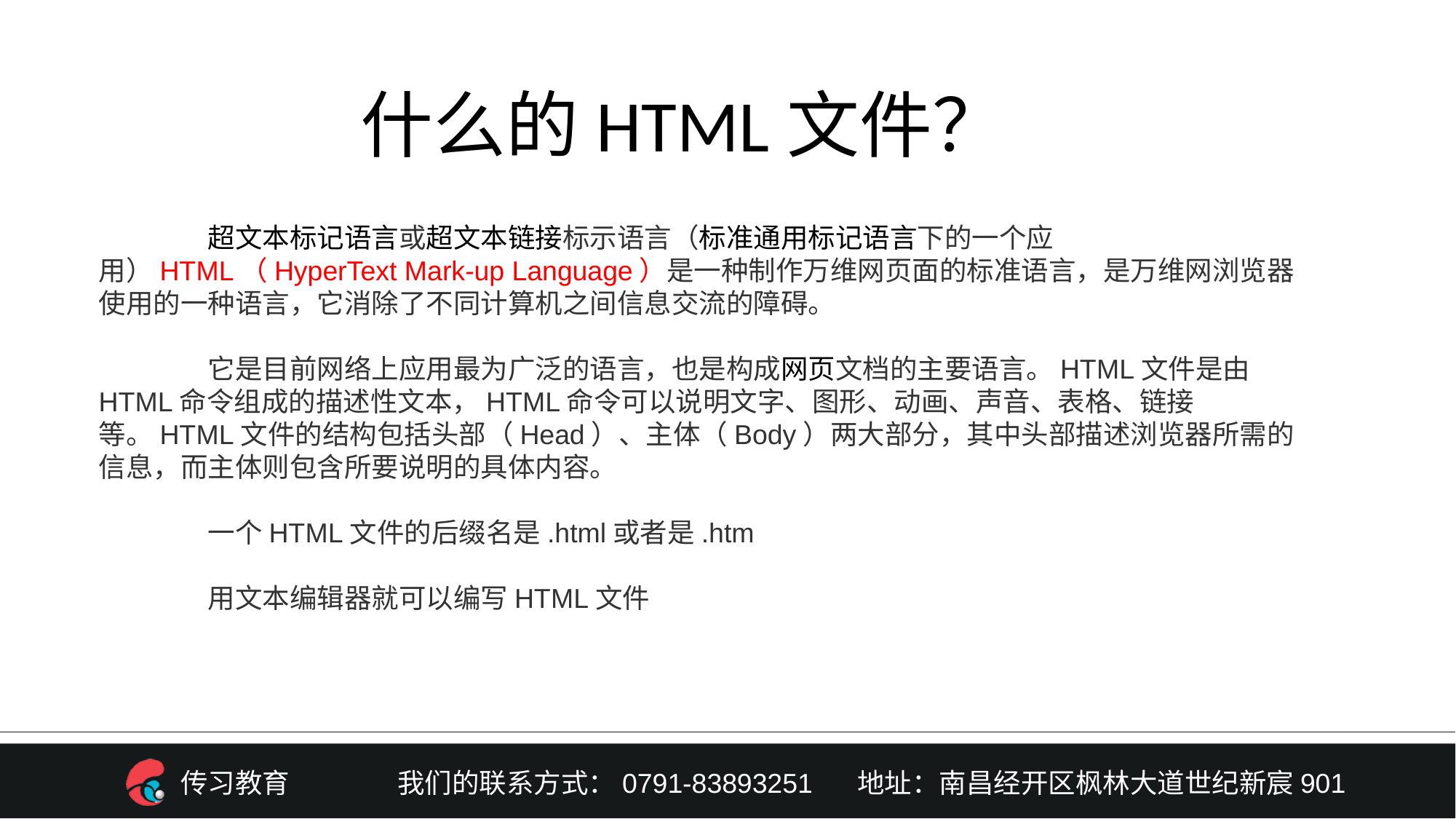

什么的HTML文件？
	超文本标记语言或超文本链接标示语言（标准通用标记语言下的一个应用）HTML（HyperText Mark-up Language）是一种制作万维网页面的标准语言，是万维网浏览器使用的一种语言，它消除了不同计算机之间信息交流的障碍。

	它是目前网络上应用最为广泛的语言，也是构成网页文档的主要语言。HTML文件是由HTML命令组成的描述性文本，HTML命令可以说明文字、图形、动画、声音、表格、链接等。HTML文件的结构包括头部（Head）、主体（Body）两大部分，其中头部描述浏览器所需的信息，而主体则包含所要说明的具体内容。

	一个HTML文件的后缀名是.html或者是.htm

	用文本编辑器就可以编写HTML文件